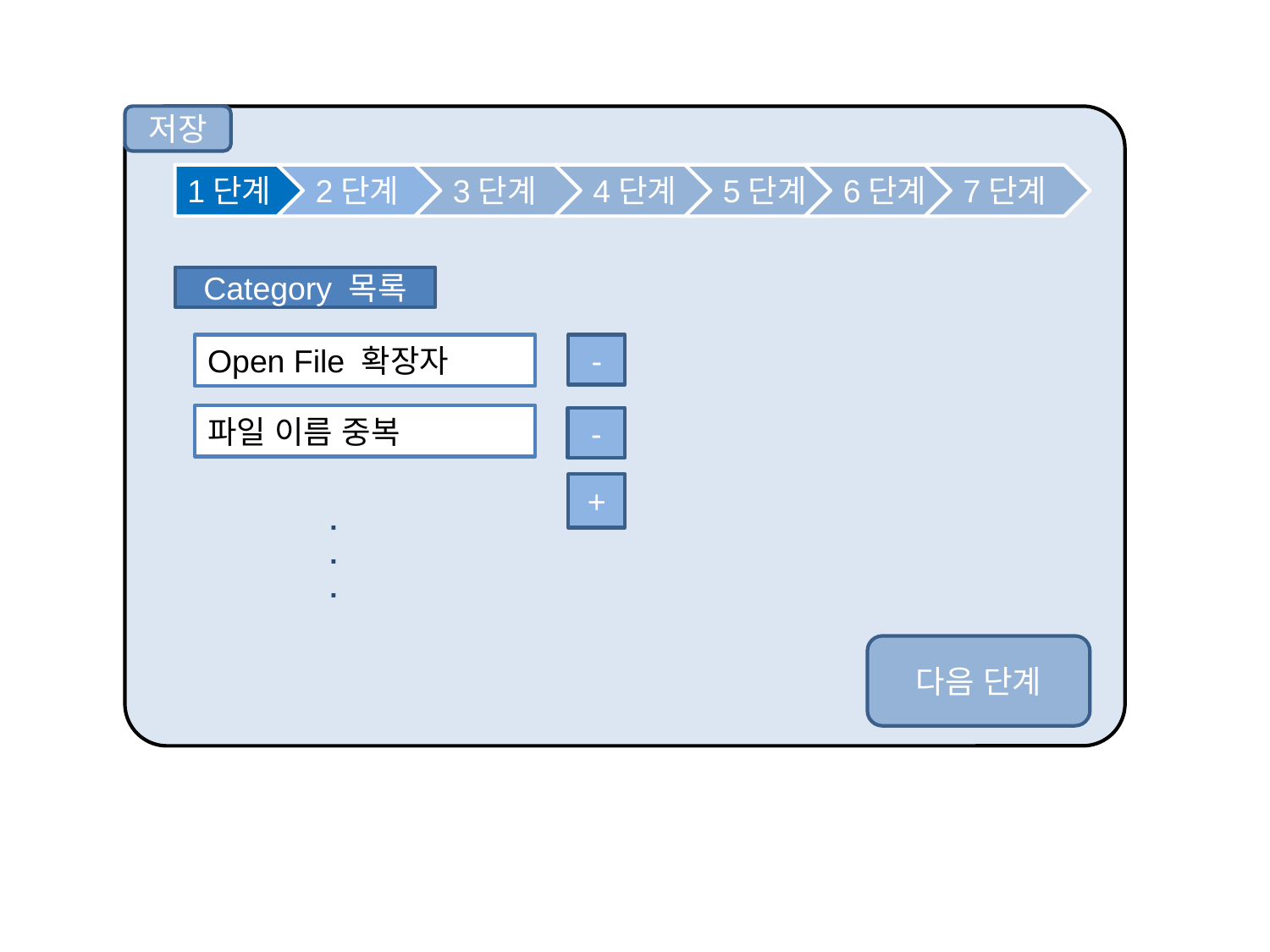

저장
1단계
2단계

3단계

4단계

5단계

6단계

7단계

Category 목록
Open File 확장자
-
파일 이름 중복
-
+
.
.
.
다음 단계